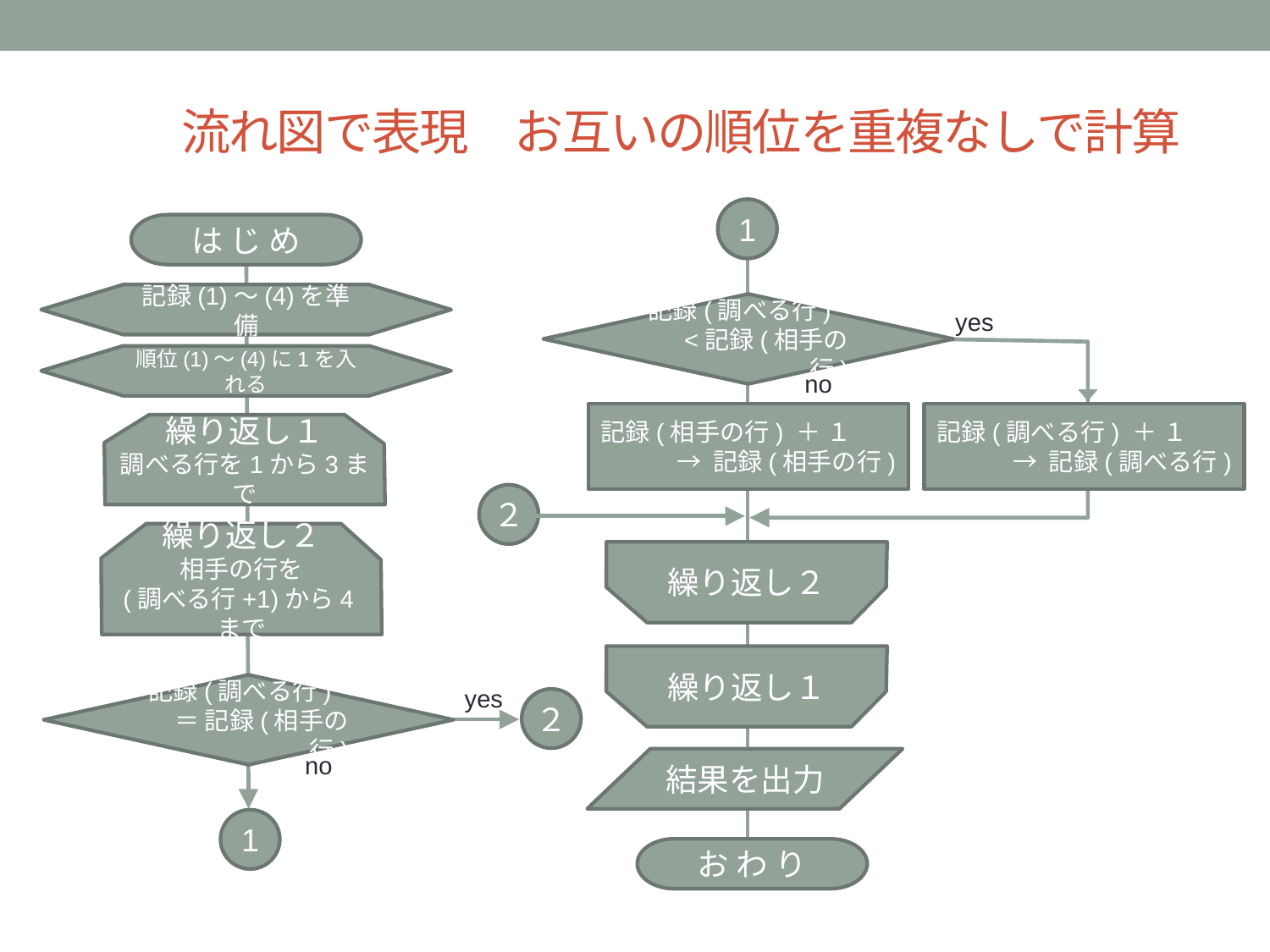

# 流れ図で表現　お互いの順位を重複なしで計算
1
は じ め
記録(1)～(4)を準備
記録(調べる行)
<記録(相手の行)
yes

順位(1)～(4)に1を入れる
no
記録(相手の行) ＋ １
→ 記録(相手の行)
記録(調べる行) ＋ １
→ 記録(調べる行)
繰り返し１
調べる行を1から3まで
２
繰り返し２
相手の行を
(調べる行+1)から4まで
繰り返し２
繰り返し１
記録(調べる行)
＝ 記録(相手の行)
yes
２
no
結果を出力
1
お わ り